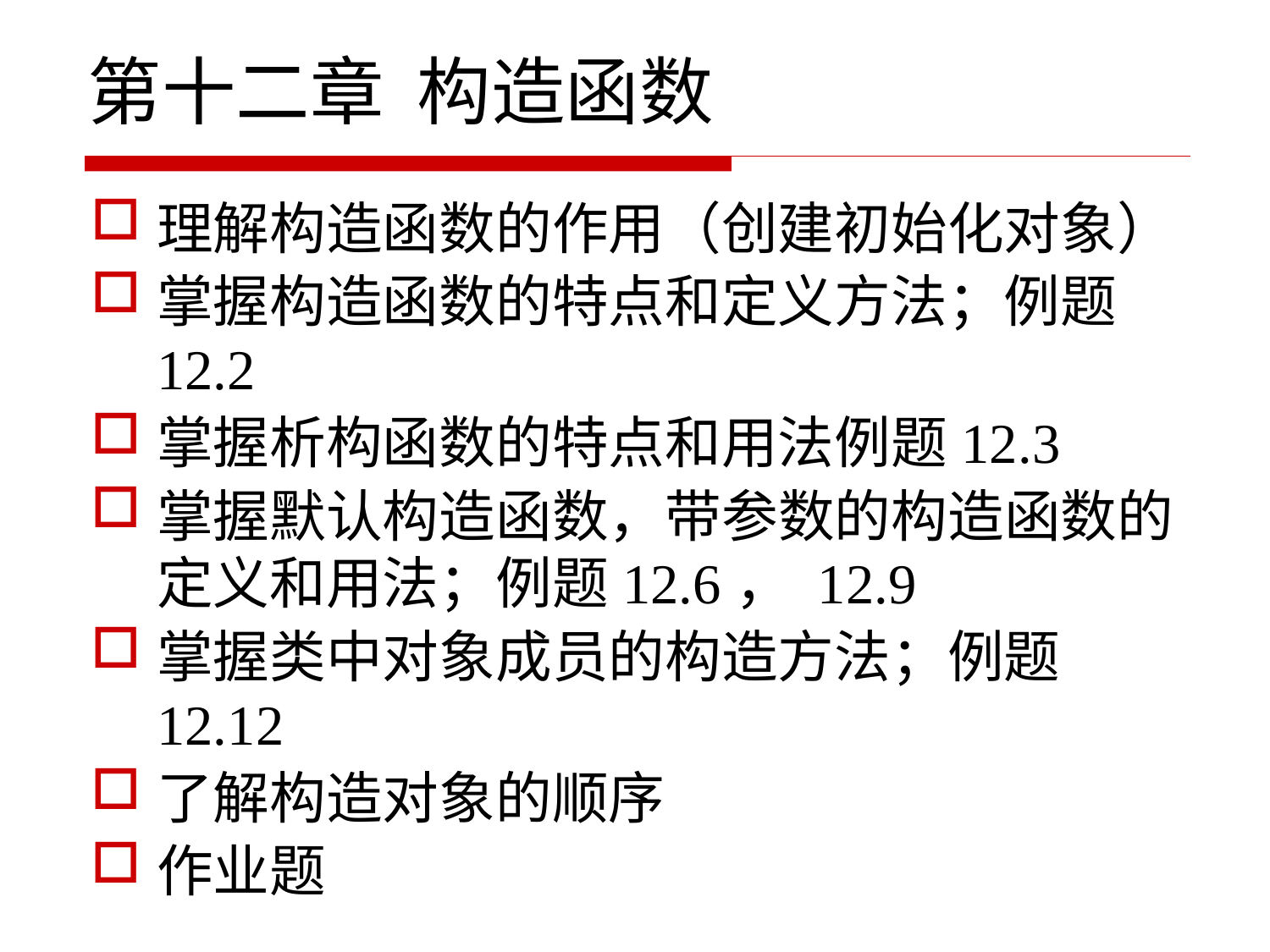

# 第十二章  构造函数
理解构造函数的作用（创建初始化对象）
掌握构造函数的特点和定义方法；例题12.2
掌握析构函数的特点和用法例题12.3
掌握默认构造函数，带参数的构造函数的定义和用法；例题12.6， 12.9
掌握类中对象成员的构造方法；例题12.12
了解构造对象的顺序
作业题